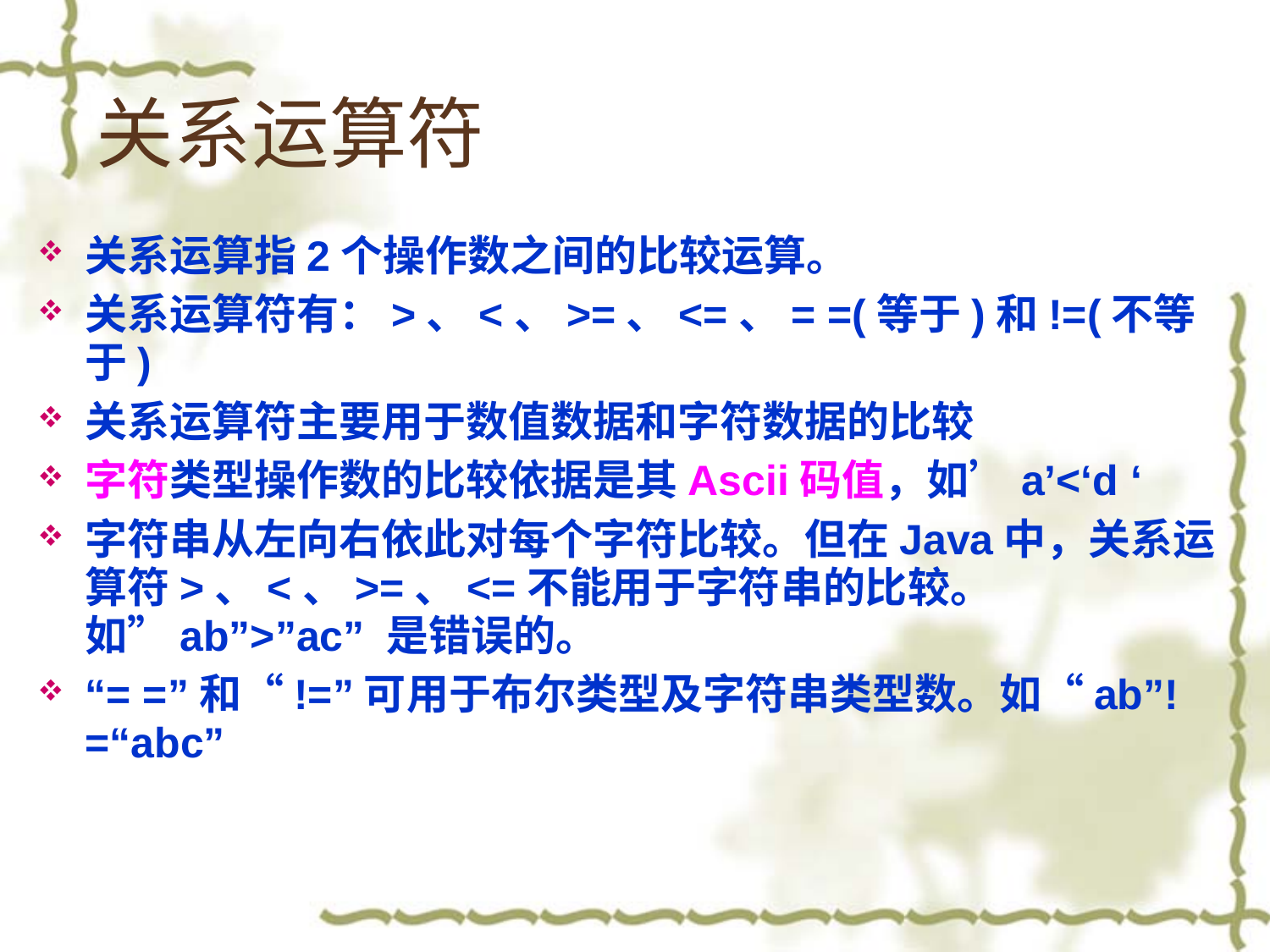

# 关系运算符
关系运算指2个操作数之间的比较运算。
关系运算符有：>、<、>=、<=、= =(等于)和!=(不等于)
关系运算符主要用于数值数据和字符数据的比较
字符类型操作数的比较依据是其Ascii码值，如’a’<‘d ‘
字符串从左向右依此对每个字符比较。但在Java中，关系运算符>、<、>=、<=不能用于字符串的比较。如”ab”>”ac” 是错误的。
“= =”和“!=”可用于布尔类型及字符串类型数。如“ab”!=“abc”